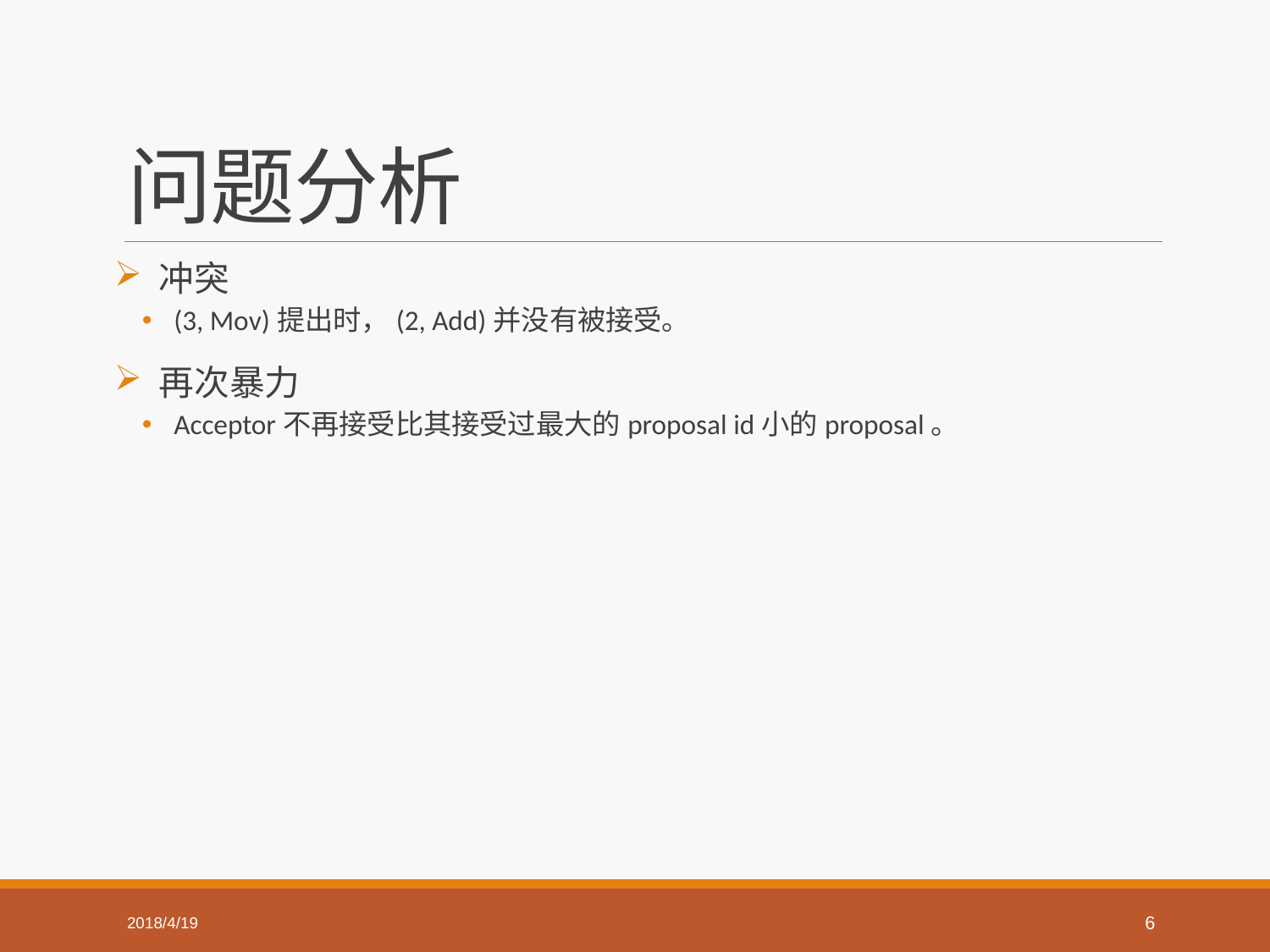

# 问题分析
 冲突
 (3, Mov)提出时，(2, Add)并没有被接受。
 再次暴力
 Acceptor不再接受比其接受过最大的proposal id小的proposal。
2018/4/19
6